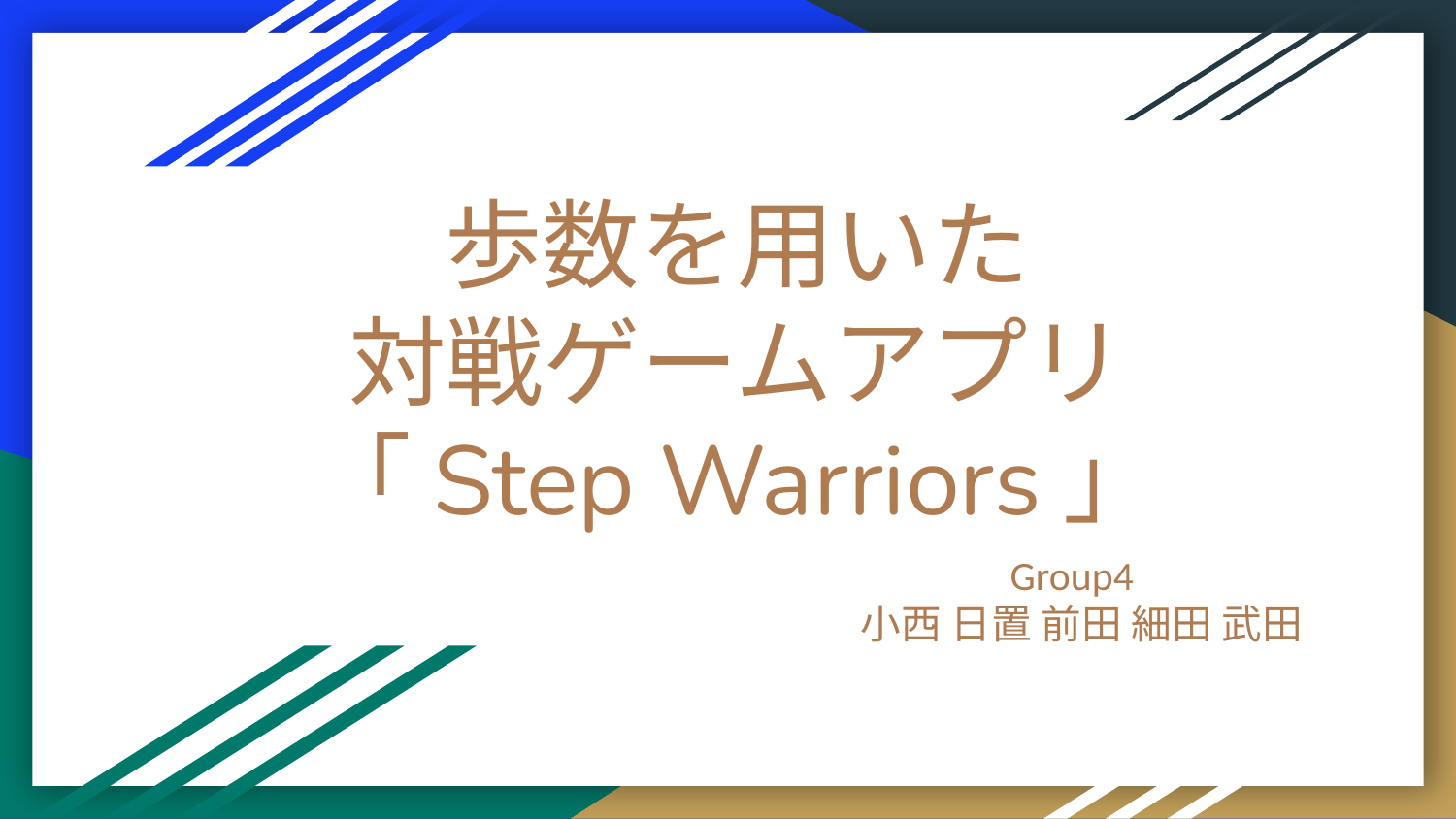

# 歩数を用いた 対戦ゲームアプリ
「Step Warriors」
Group4
 小西 日置 前田 細田 武田